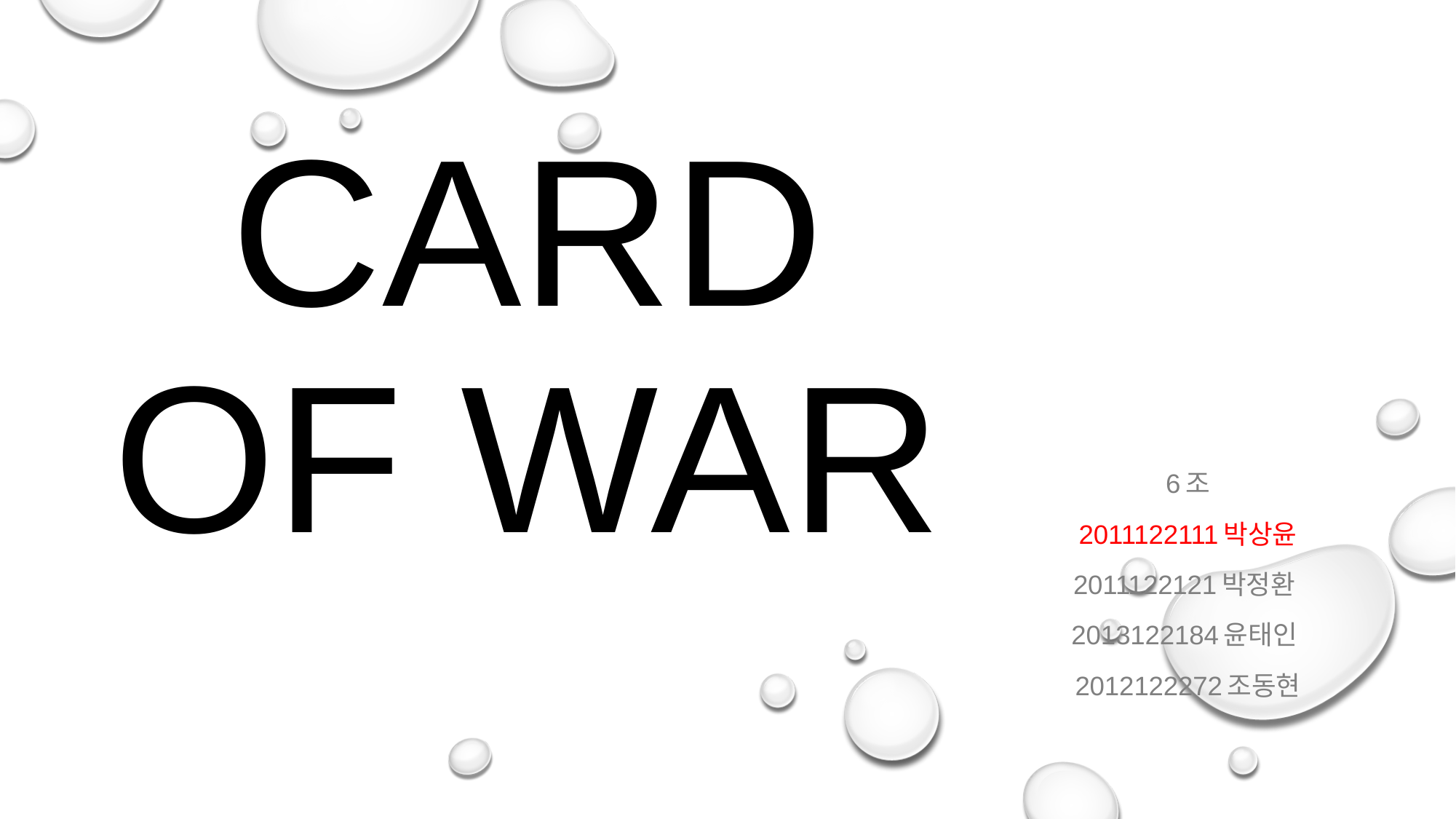

# Card Of War
6조
2011122111박상윤
2011122121박정환
2013122184윤태인
2012122272조동현